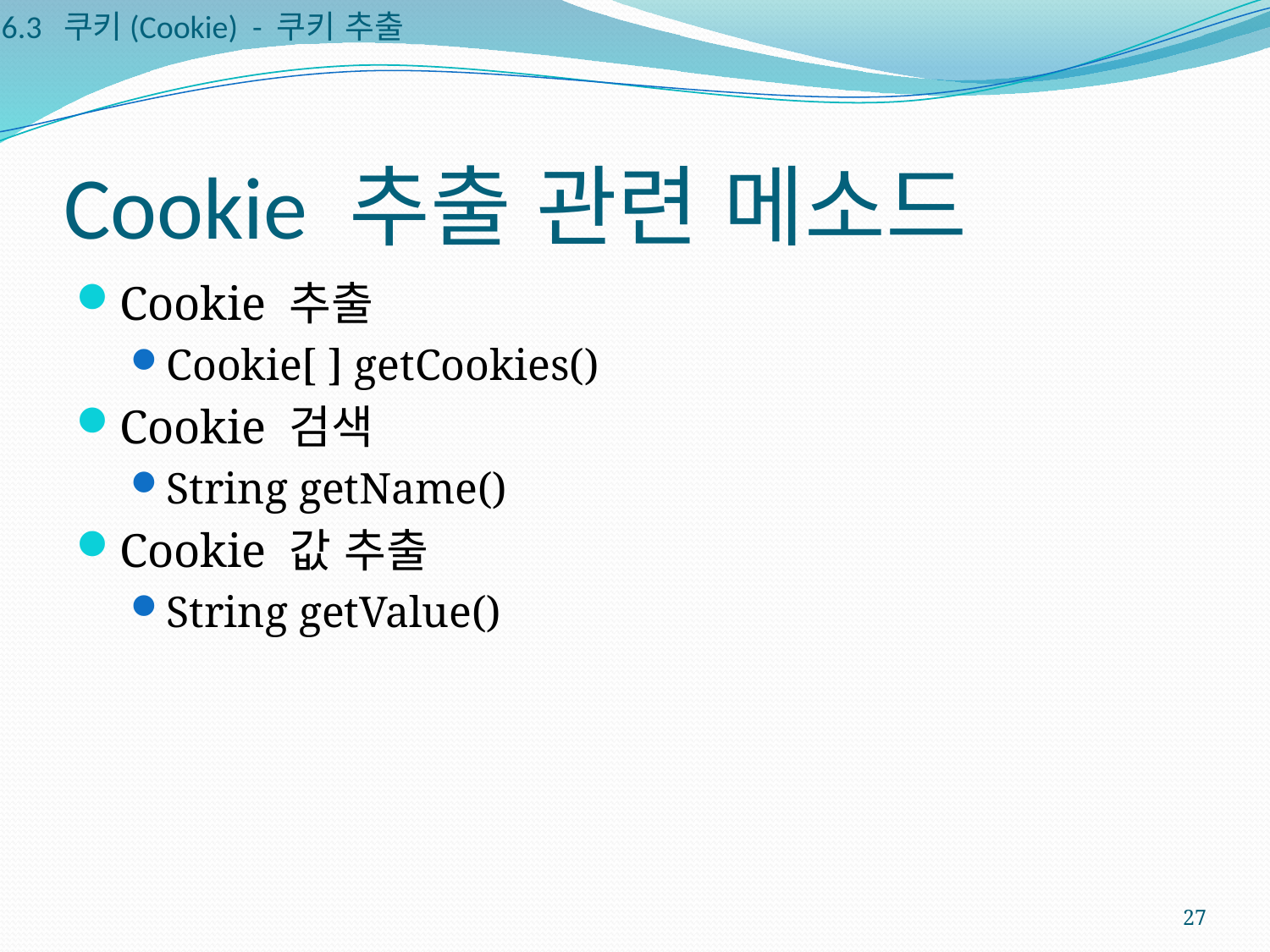

6.3  쿠키(Cookie)  - 쿠키 추출
# Cookie 추출 관련 메소드
Cookie 추출
Cookie[ ] getCookies()
Cookie 검색
String getName()
Cookie 값 추출
String getValue()
27